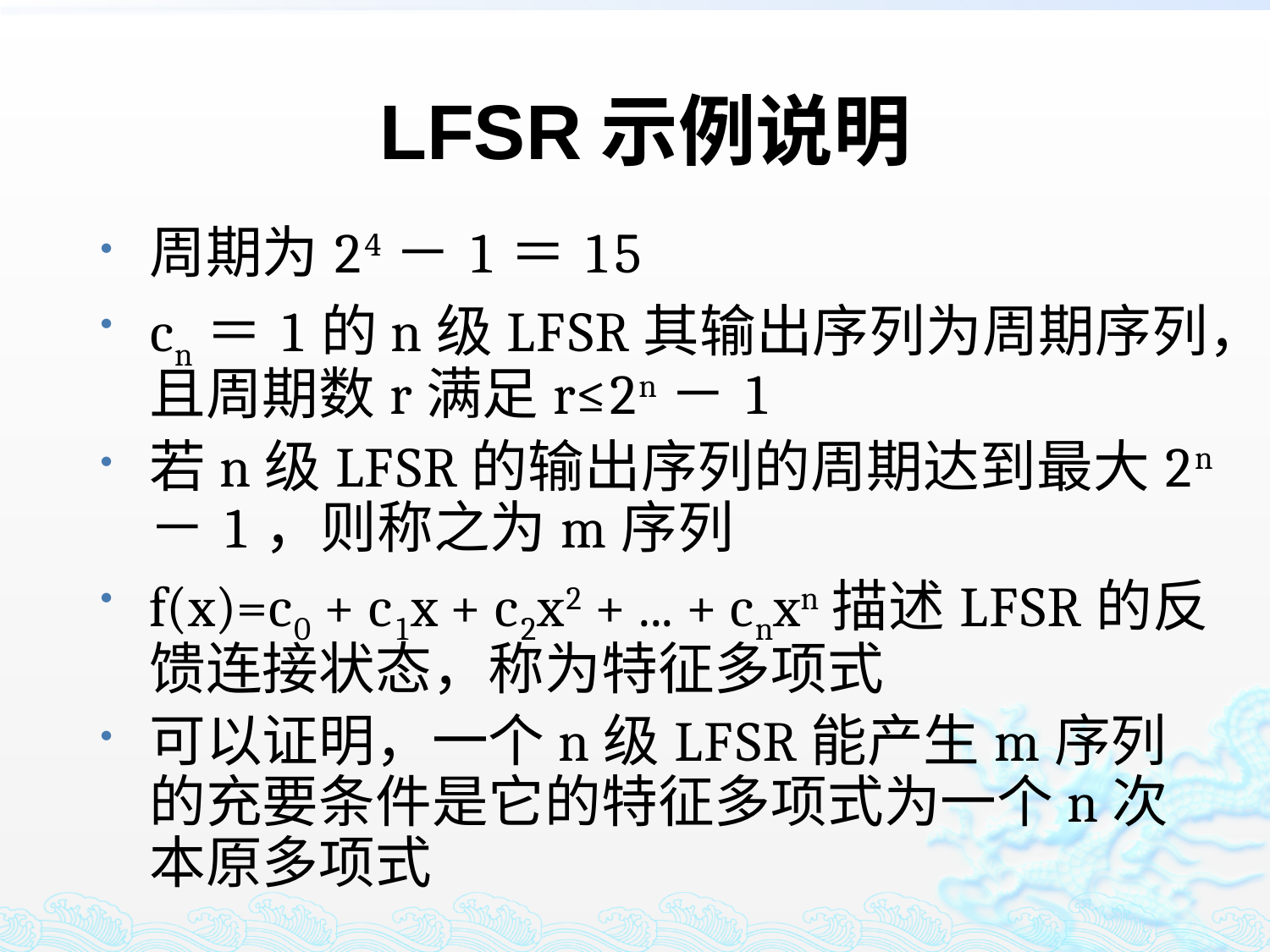

#
LFSR示例说明
周期为24－1＝15
cn＝1的n级LFSR其输出序列为周期序列，且周期数r满足r≤2n－1
若n级LFSR的输出序列的周期达到最大2n－1，则称之为m序列
f(x)=c0 + c1x + c2x2 + ... + cnxn描述LFSR的反馈连接状态，称为特征多项式
可以证明，一个n级LFSR能产生m序列的充要条件是它的特征多项式为一个n次本原多项式